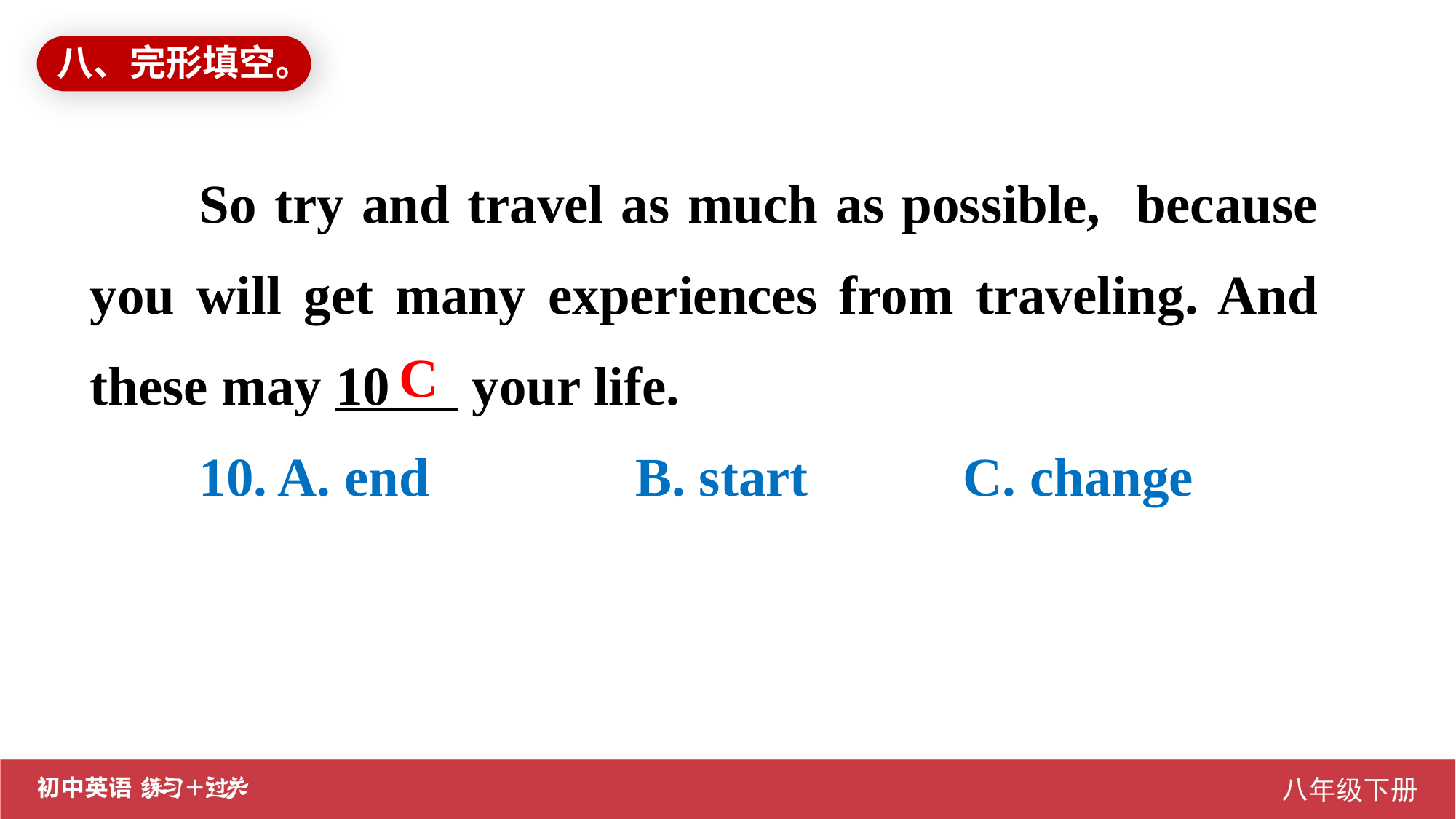

八、完形填空。

So try and travel as much as possible,  because you will get many experiences from traveling. And these may 10      your life.
10. A. end		B. start		C. change
C